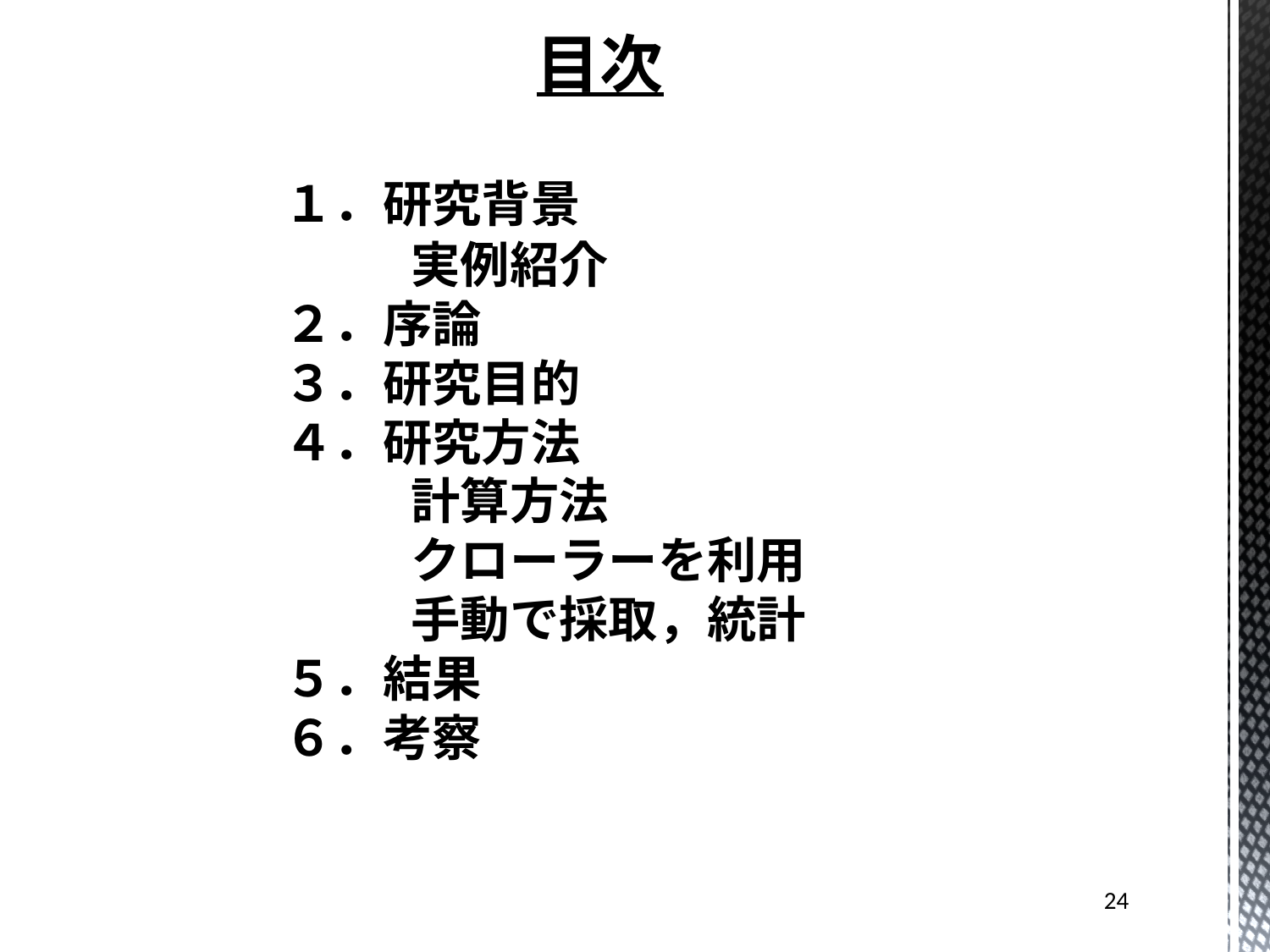

# 目次

	１．研究背景
		実例紹介
	２．序論
	３．研究目的
	４．研究方法
		計算方法
		クローラーを利用
		手動で採取，統計
	５．結果
	６．考察

24